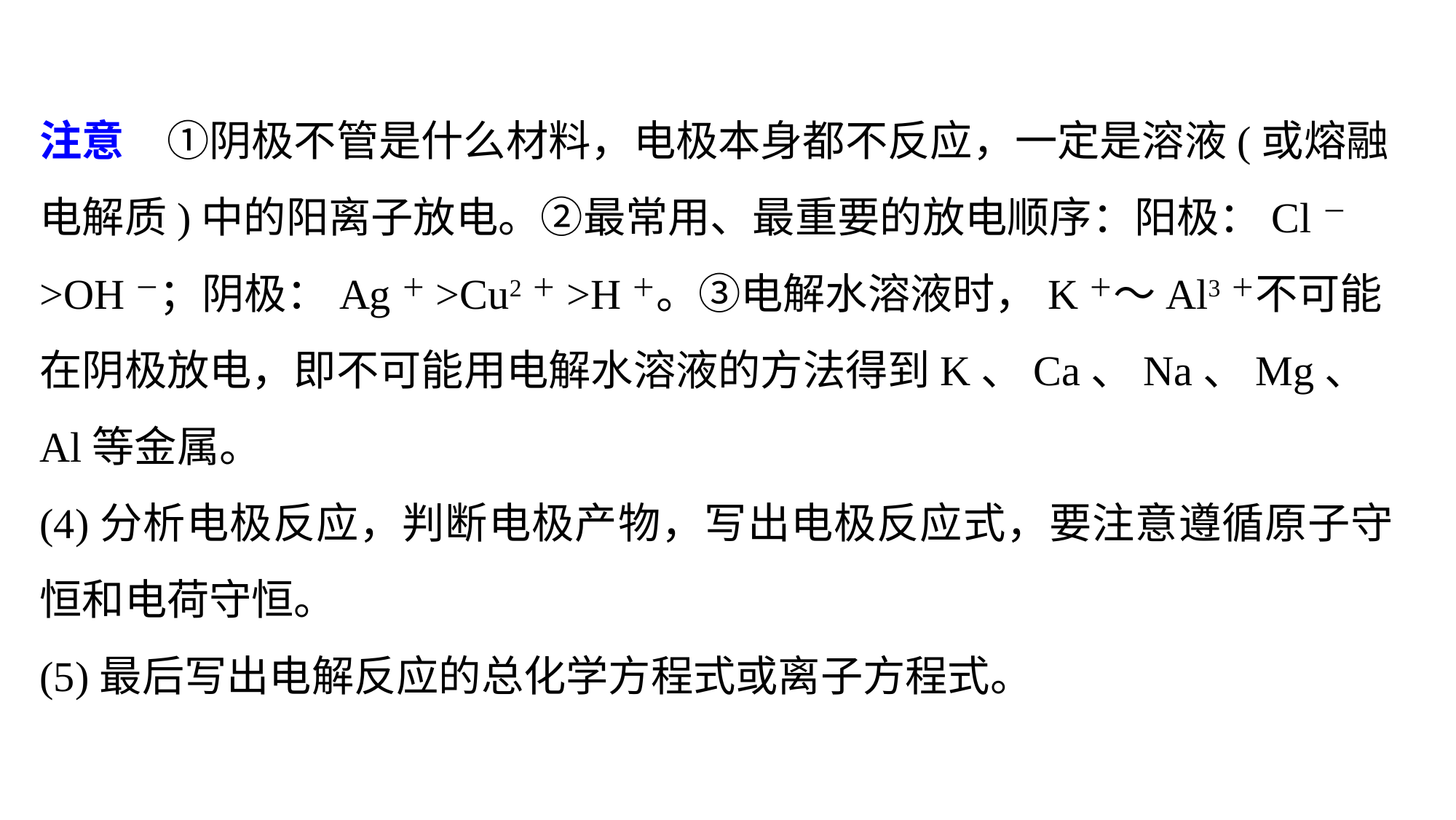

注意　①阴极不管是什么材料，电极本身都不反应，一定是溶液(或熔融电解质)中的阳离子放电。②最常用、最重要的放电顺序：阳极：Cl－>OH－；阴极：Ag＋>Cu2＋>H＋。③电解水溶液时，K＋～Al3＋不可能在阴极放电，即不可能用电解水溶液的方法得到K、Ca、Na、Mg、Al等金属。
(4)分析电极反应，判断电极产物，写出电极反应式，要注意遵循原子守恒和电荷守恒。
(5)最后写出电解反应的总化学方程式或离子方程式。